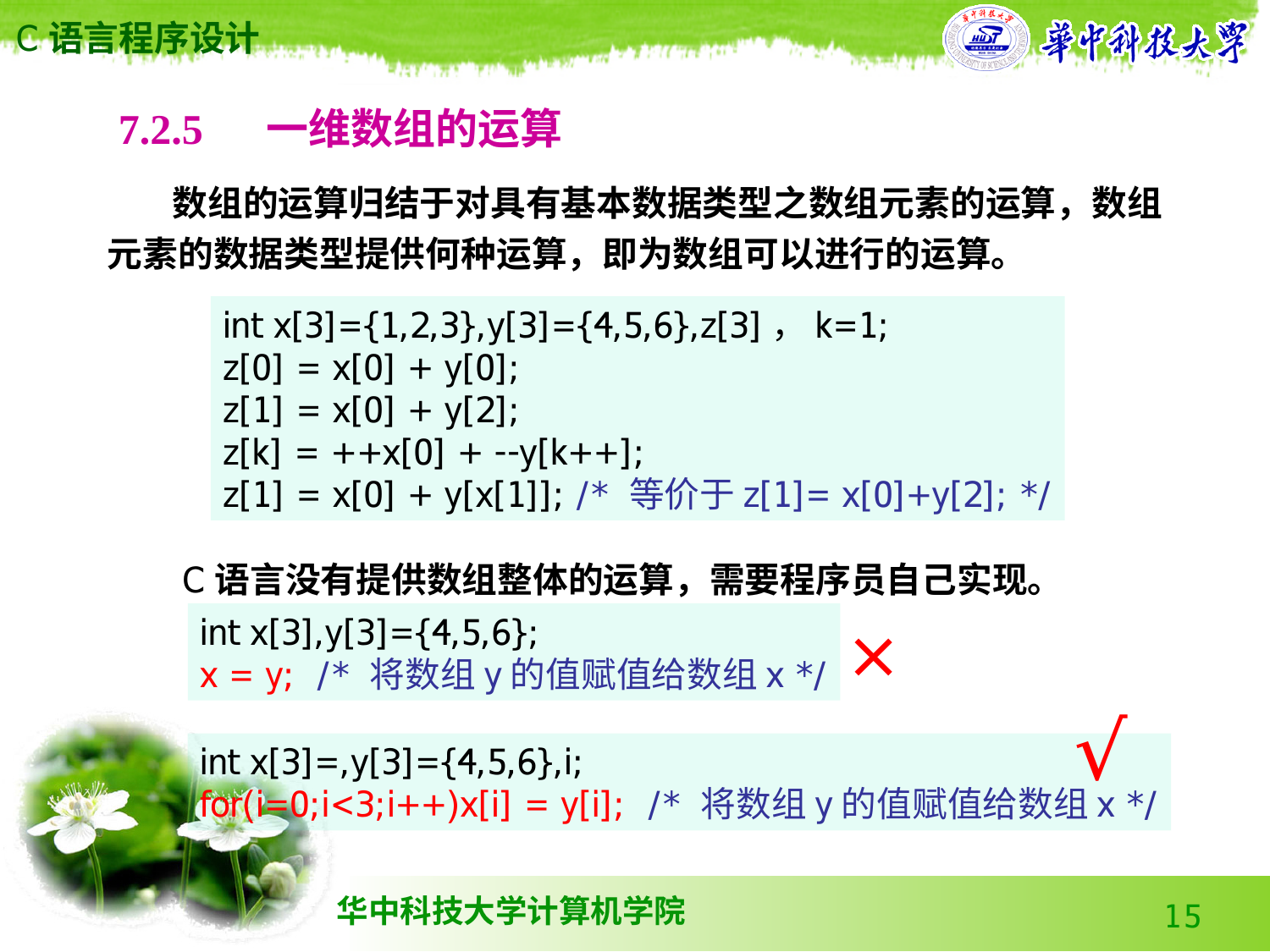

7.2.5 　一维数组的运算
       数组的运算归结于对具有基本数据类型之数组元素的运算，数组元素的数据类型提供何种运算，即为数组可以进行的运算。
int x[3]={1,2,3},y[3]={4,5,6},z[3]，k=1;
z[0] = x[0] + y[0];
z[1] = x[0] + y[2];
z[k] = ++x[0] + --y[k++];
z[1] = x[0] + y[x[1]]; /* 等价于z[1]= x[0]+y[2]; */
       C语言没有提供数组整体的运算，需要程序员自己实现。
int x[3],y[3]={4,5,6};
x = y;  /* 将数组y的值赋值给数组x */
×
√
int x[3]=,y[3]={4,5,6},i;
for(i=0;i<3;i++)x[i] = y[i];  /* 将数组y的值赋值给数组x */
15